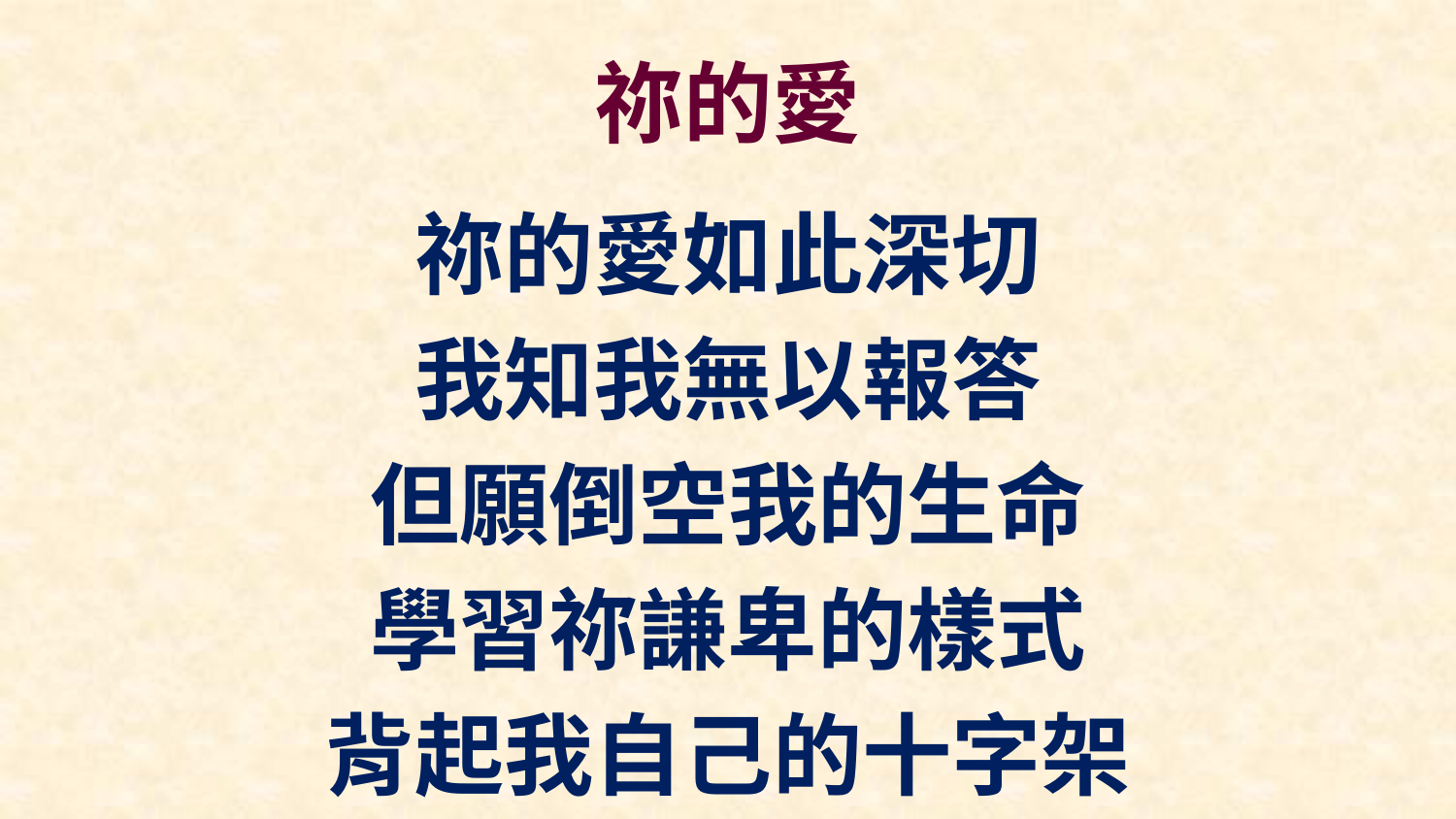

# 祢的愛
祢的愛如此深切
我知我無以報答
但願倒空我的生命
學習祢謙卑的樣式
背起我自己的十字架